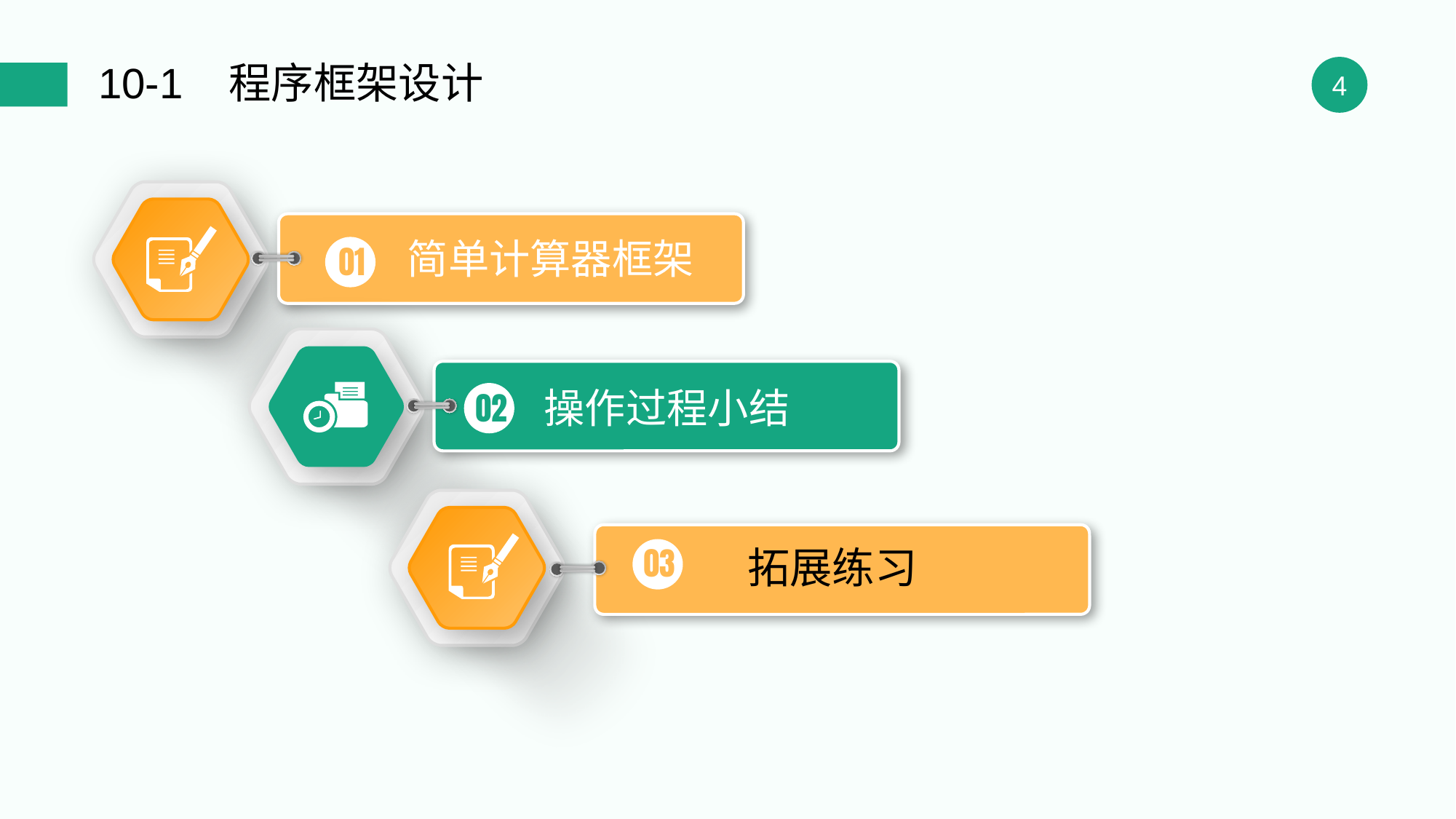

10-1   程序框架设计

简单计算器框架

01

操作过程小结

02

构造方法的调用

拓展练习

03